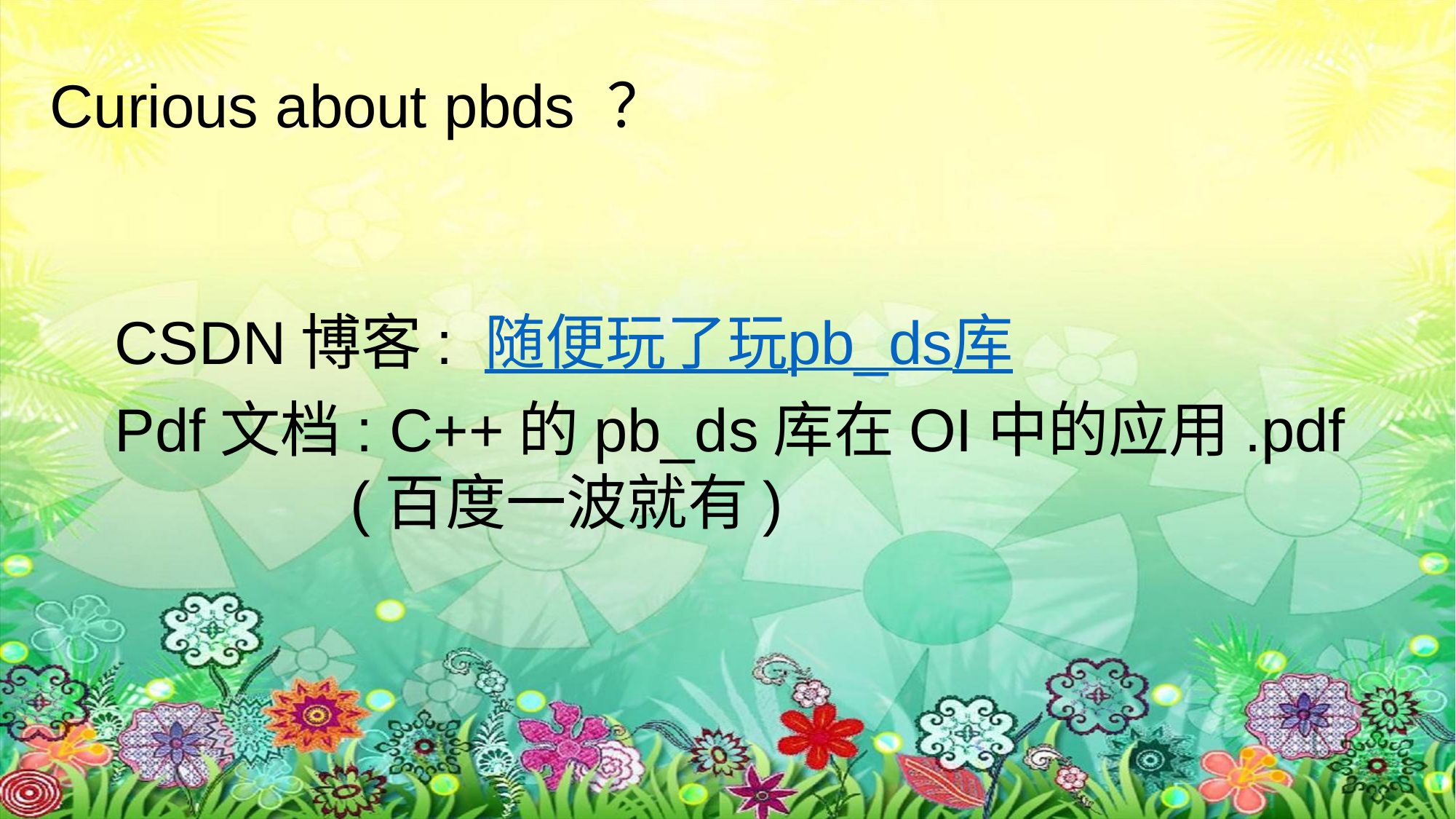

Curious about pbds ？
CSDN博客: 随便玩了玩pb_ds库
Pdf文档: C++的pb_ds库在OI中的应用.pdf
 		 (百度一波就有)